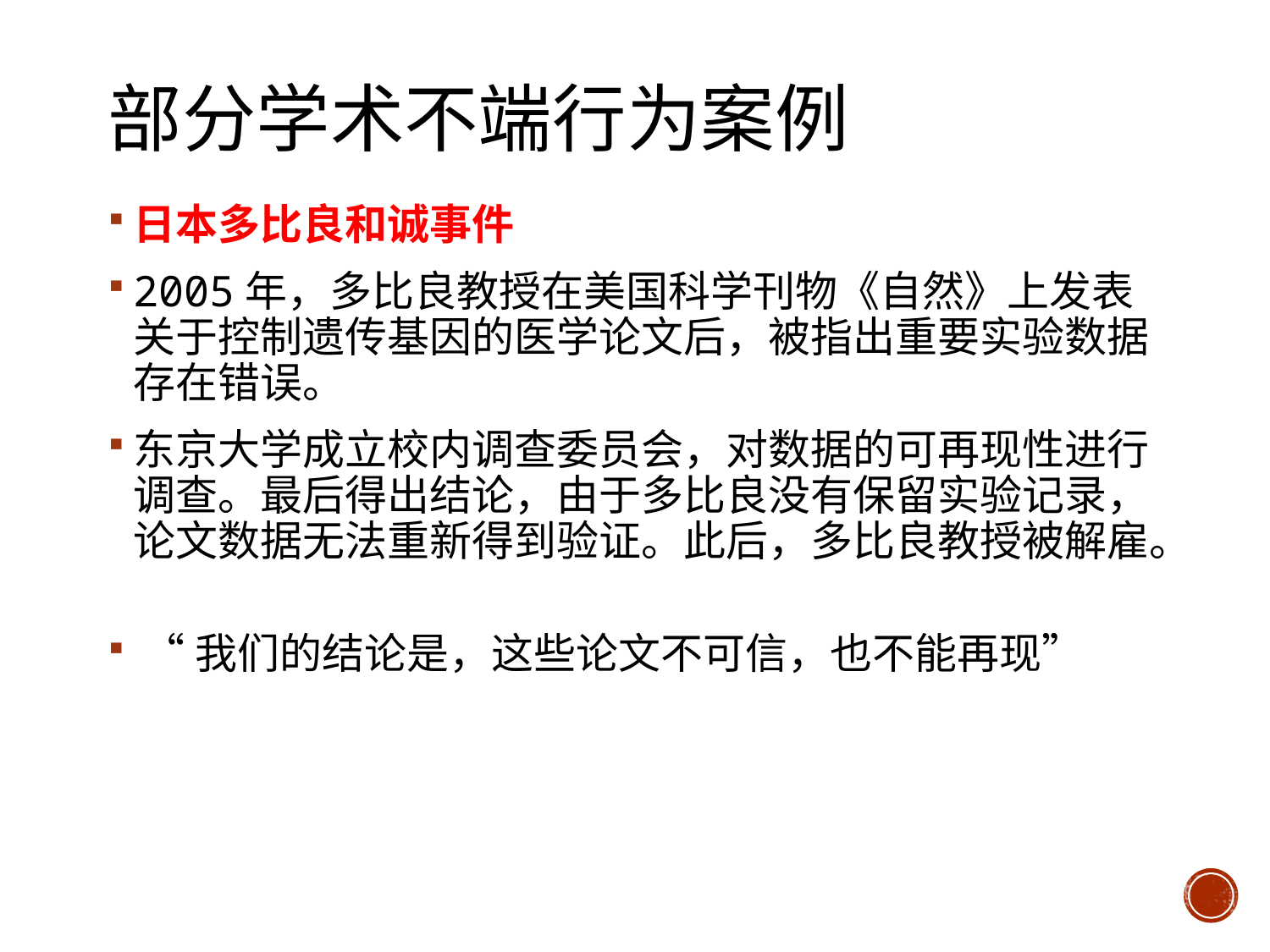

# 部分学术不端行为案例
日本多比良和诚事件
2005年，多比良教授在美国科学刊物《自然》上发表关于控制遗传基因的医学论文后，被指出重要实验数据存在错误。
东京大学成立校内调查委员会，对数据的可再现性进行调查。最后得出结论，由于多比良没有保留实验记录，论文数据无法重新得到验证。此后，多比良教授被解雇。
 “我们的结论是，这些论文不可信，也不能再现”